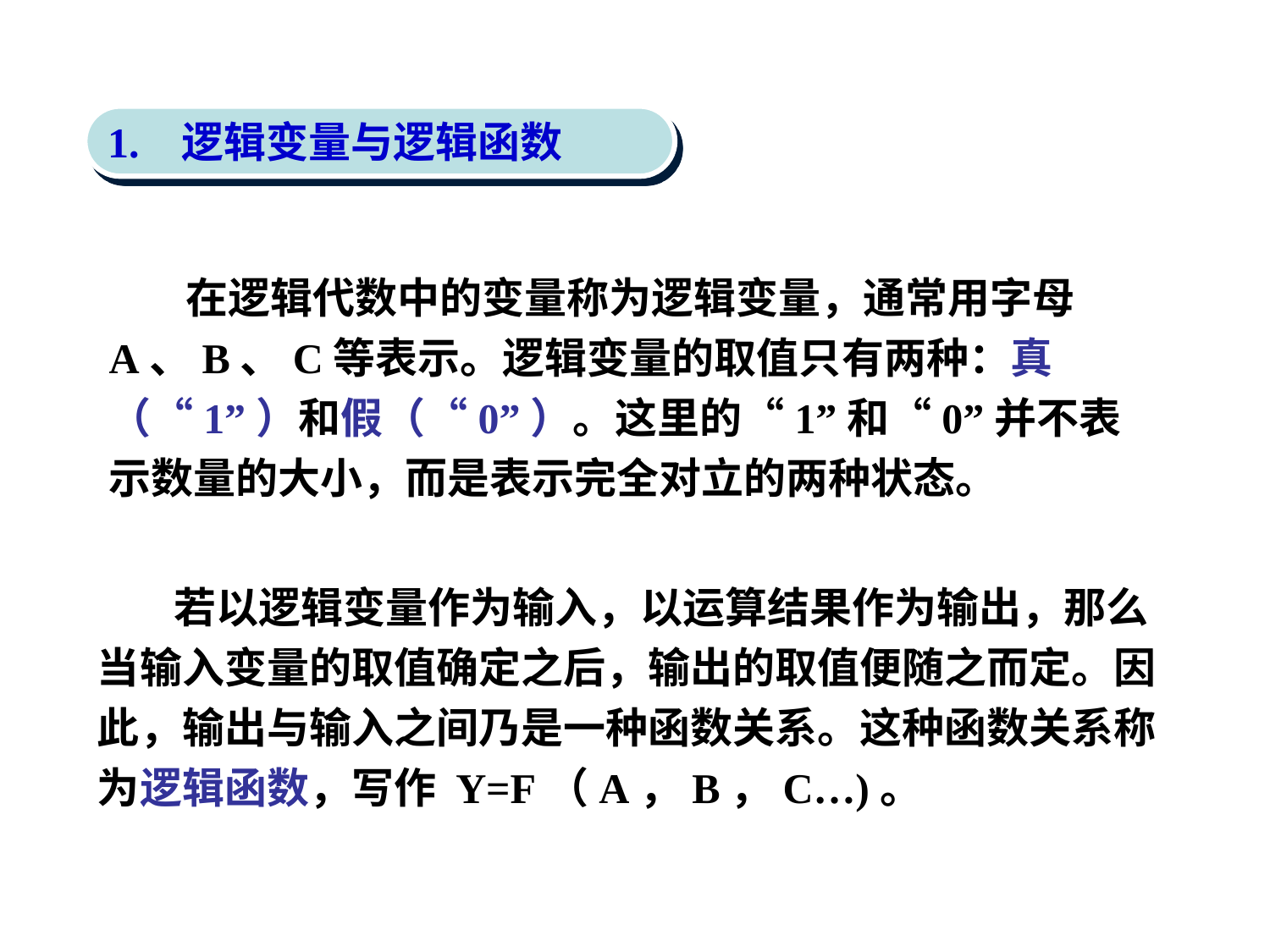

1.   逻辑变量与逻辑函数
       在逻辑代数中的变量称为逻辑变量，通常用字母A、B、C等表示。逻辑变量的取值只有两种：真（“1”）和假（“0”）。这里的“1”和“0”并不表示数量的大小，而是表示完全对立的两种状态。
       若以逻辑变量作为输入，以运算结果作为输出，那么当输入变量的取值确定之后，输出的取值便随之而定。因此，输出与输入之间乃是一种函数关系。这种函数关系称为逻辑函数，写作 Y=F（A，B，C…)。